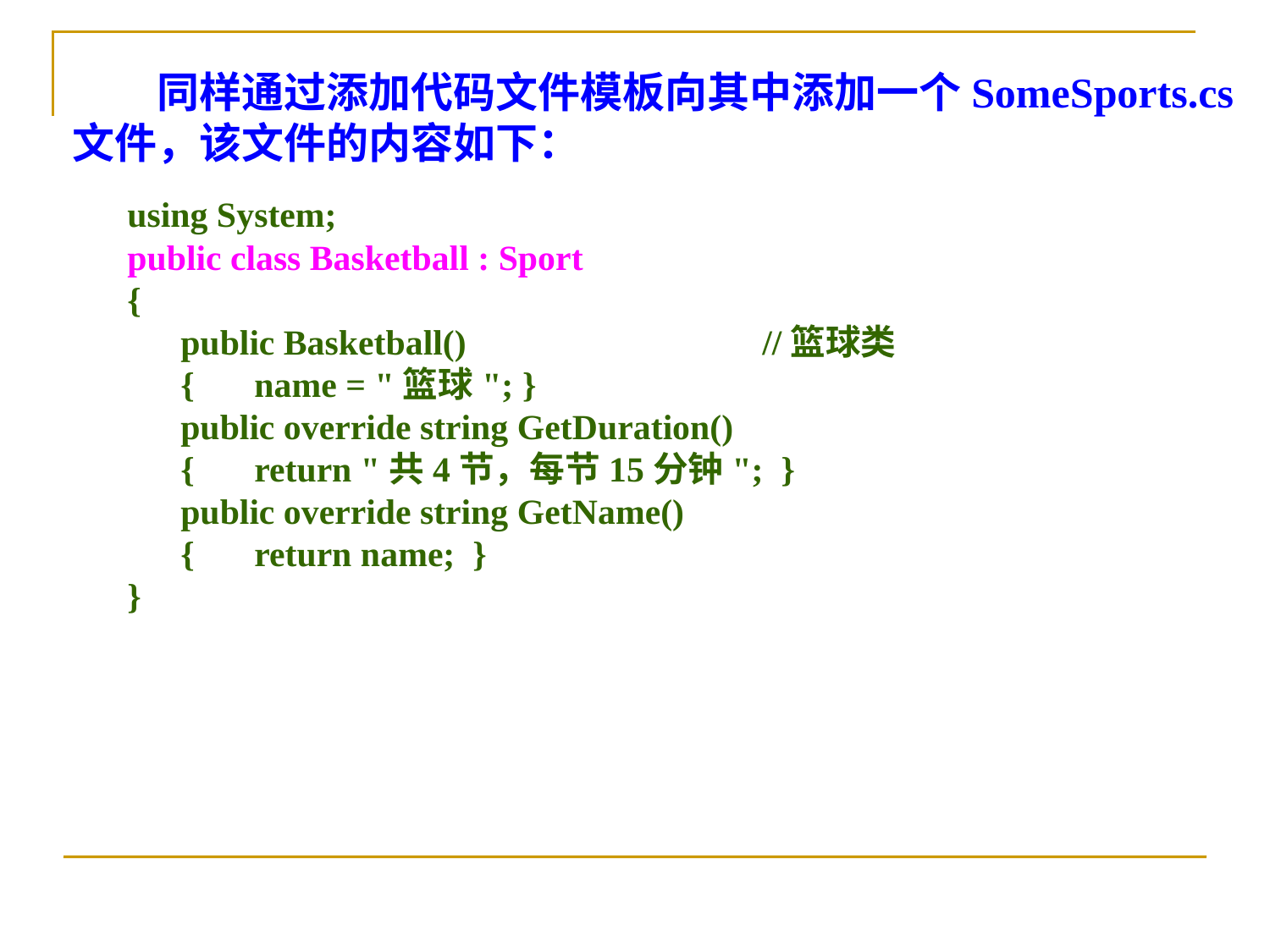

同样通过添加代码文件模板向其中添加一个SomeSports.cs文件，该文件的内容如下：
using System;
public class Basketball : Sport
{
      public Basketball()			//篮球类
      {	name = "篮球"; }
      public override string GetDuration()
      {	return "共4节，每节15分钟";  }
      public override string GetName()
      {	return name;  }
}